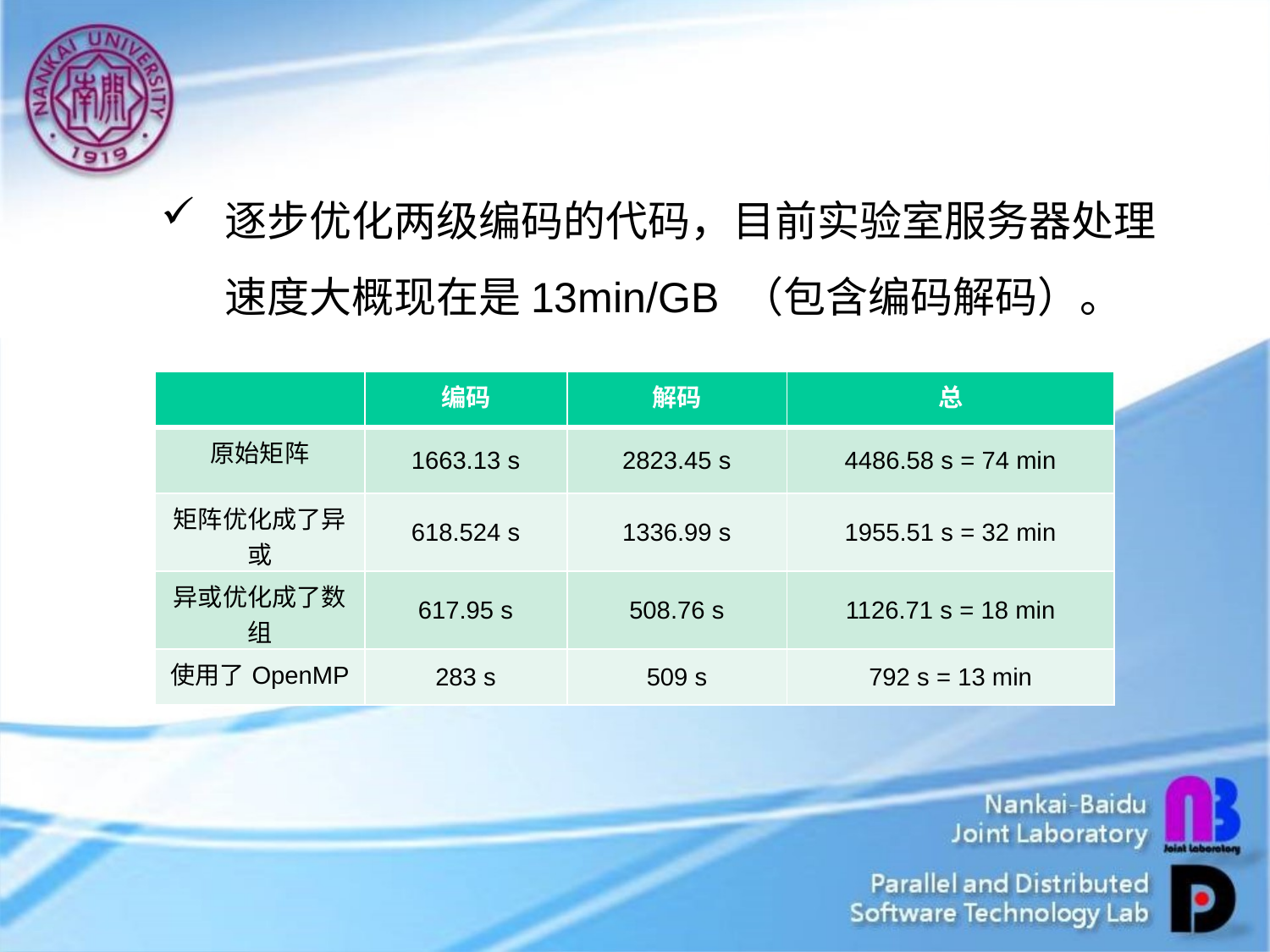

#
逐步优化两级编码的代码，目前实验室服务器处理速度大概现在是13min/GB （包含编码解码）。

|  | 编码 | 解码 | 总 |
| --- | --- | --- | --- |
| 原始矩阵 | 1663.13 s | 2823.45 s | 4486.58 s = 74 min |
| 矩阵优化成了异或 | 618.524 s | 1336.99 s | 1955.51 s = 32 min |
| 异或优化成了数组 | 617.95 s | 508.76 s | 1126.71 s = 18 min |
| 使用了OpenMP | 283 s | 509 s | 792 s = 13 min |